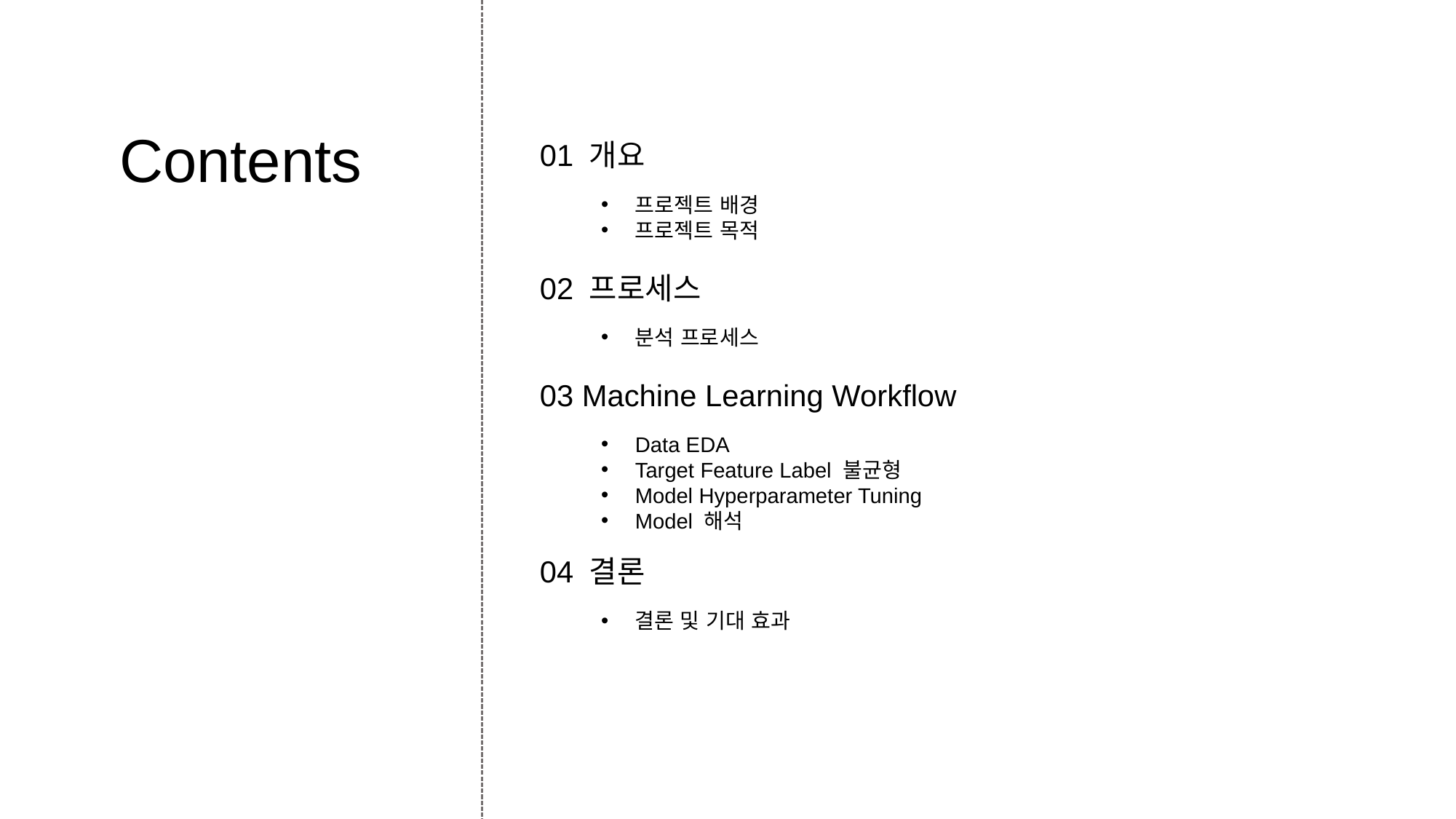

Contents
01 개요
프로젝트 배경
프로젝트 목적
02 프로세스
분석 프로세스
03 Machine Learning Workflow
Data EDA
Target Feature Label 불균형
Model Hyperparameter Tuning
Model 해석
04 결론
결론 및 기대 효과